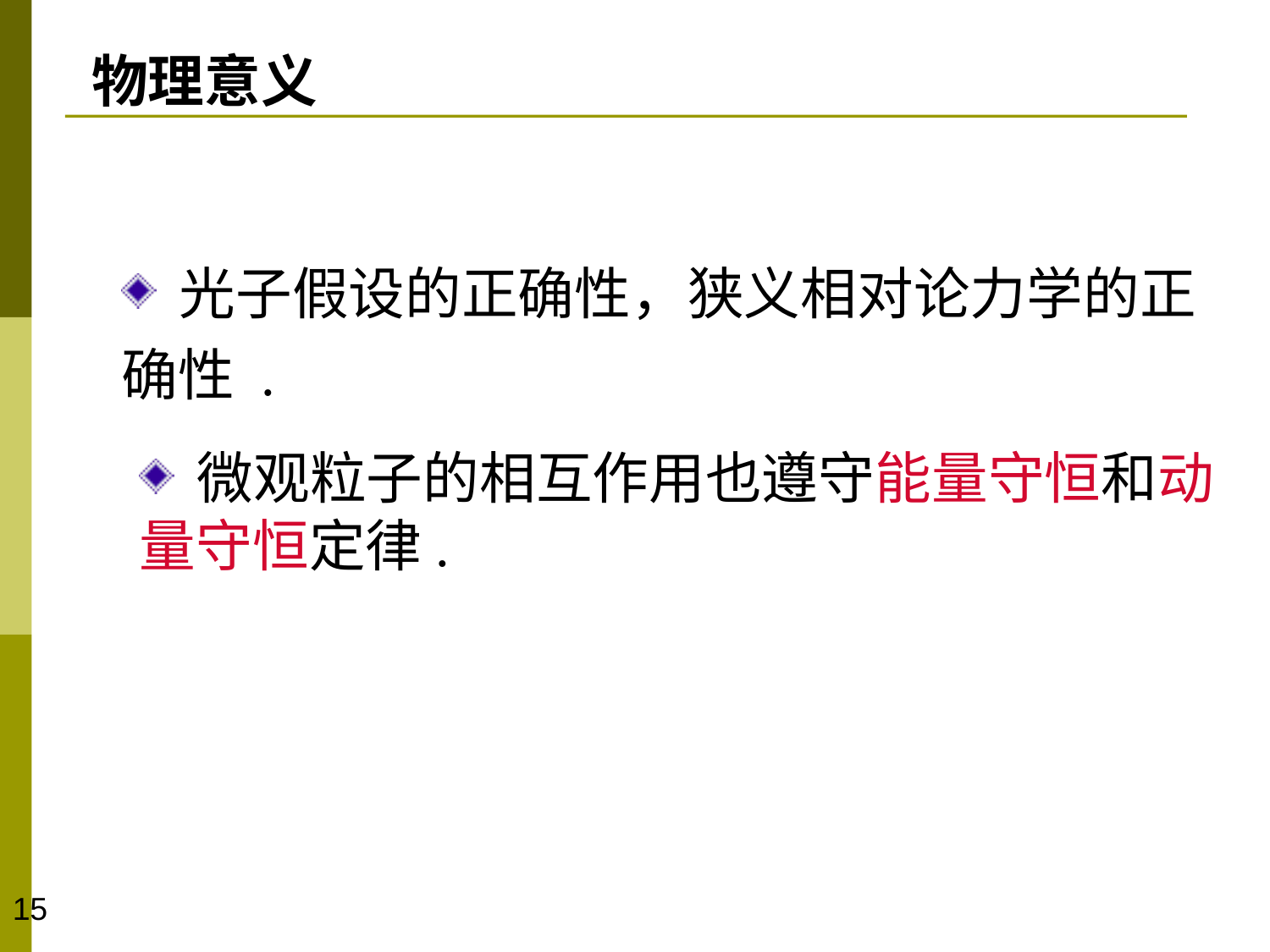

物理意义
 光子假设的正确性，狭义相对论力学的正确性 .
 微观粒子的相互作用也遵守能量守恒和动量守恒定律.
15